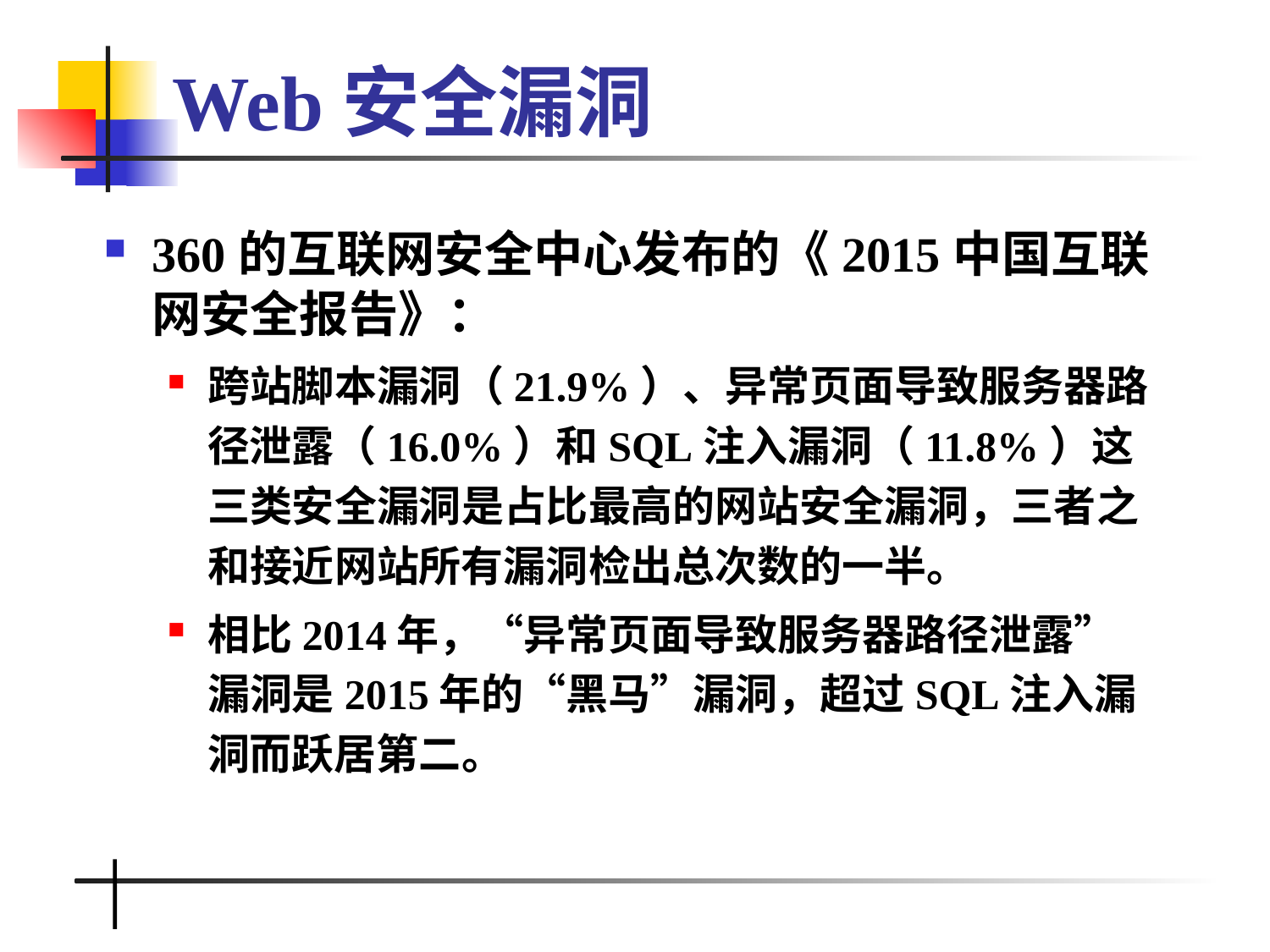

# Web安全漏洞
360的互联网安全中心发布的《2015中国互联网安全报告》：
跨站脚本漏洞（21.9%）、异常页面导致服务器路径泄露（16.0%）和SQL注入漏洞（11.8%）这三类安全漏洞是占比最高的网站安全漏洞，三者之和接近网站所有漏洞检出总次数的一半。
相比2014年，“异常页面导致服务器路径泄露”漏洞是2015年的“黑马”漏洞，超过SQL注入漏洞而跃居第二。